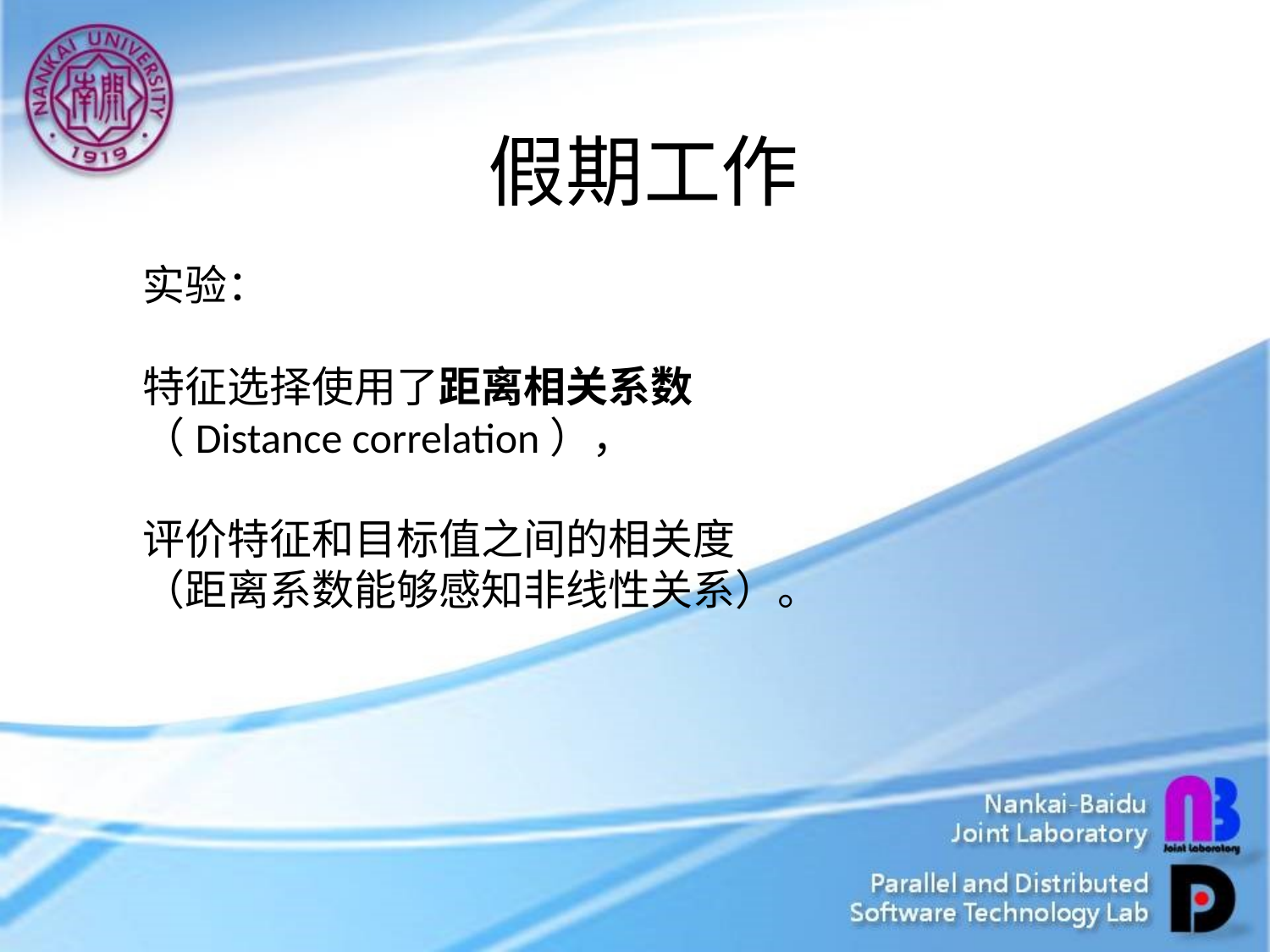

假期工作
实验：

特征选择使用了距离相关系数
（Distance correlation），

评价特征和目标值之间的相关度
（距离系数能够感知非线性关系）。